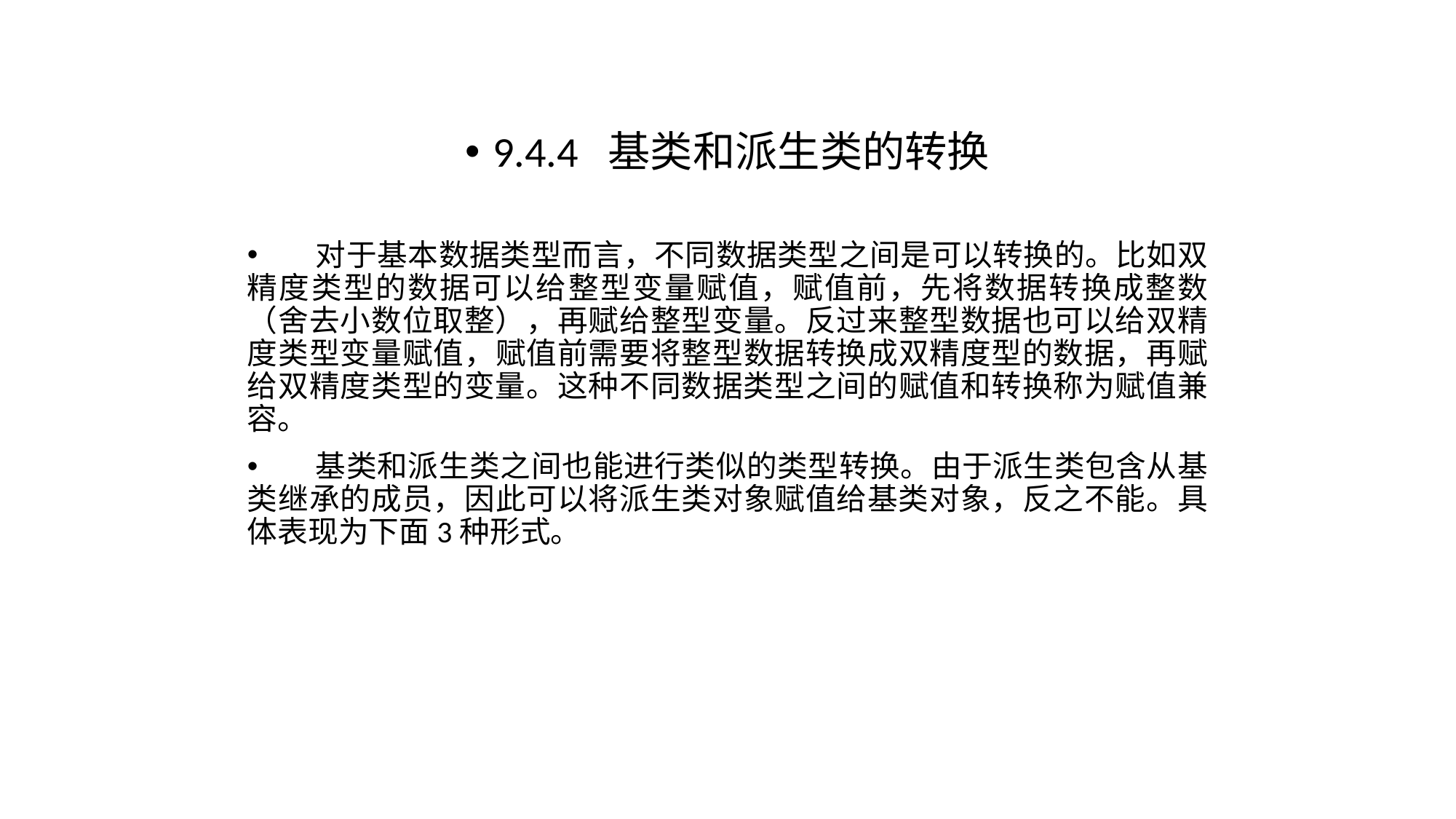

9.4.4  基类和派生类的转换

       对于基本数据类型而言，不同数据类型之间是可以转换的。比如双精度类型的数据可以给整型变量赋值，赋值前，先将数据转换成整数（舍去小数位取整），再赋给整型变量。反过来整型数据也可以给双精度类型变量赋值，赋值前需要将整型数据转换成双精度型的数据，再赋给双精度类型的变量。这种不同数据类型之间的赋值和转换称为赋值兼容。
       基类和派生类之间也能进行类似的类型转换。由于派生类包含从基类继承的成员，因此可以将派生类对象赋值给基类对象，反之不能。具体表现为下面3种形式。